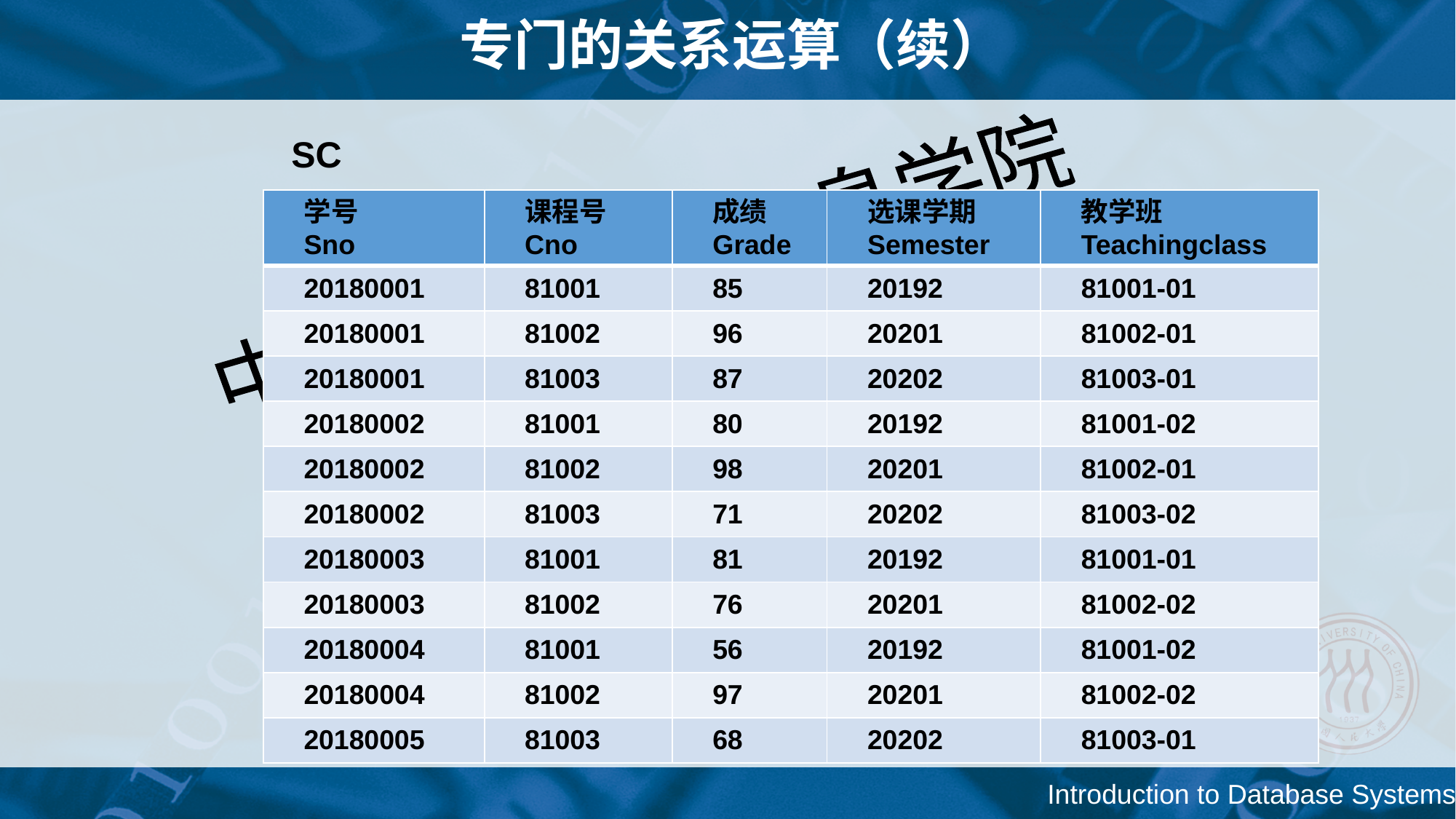

# 专门的关系运算（续）

SC
| 学号 Sno | 课程号 Cno | 成绩 Grade | 选课学期 Semester | 教学班 Teachingclass |
| --- | --- | --- | --- | --- |
| 20180001 | 81001 | 85 | 20192 | 81001-01 |
| 20180001 | 81002 | 96 | 20201 | 81002-01 |
| 20180001 | 81003 | 87 | 20202 | 81003-01 |
| 20180002 | 81001 | 80 | 20192 | 81001-02 |
| 20180002 | 81002 | 98 | 20201 | 81002-01 |
| 20180002 | 81003 | 71 | 20202 | 81003-02 |
| 20180003 | 81001 | 81 | 20192 | 81001-01 |
| 20180003 | 81002 | 76 | 20201 | 81002-02 |
| 20180004 | 81001 | 56 | 20192 | 81001-02 |
| 20180004 | 81002 | 97 | 20201 | 81002-02 |
| 20180005 | 81003 | 68 | 20202 | 81003-01 |

(c)